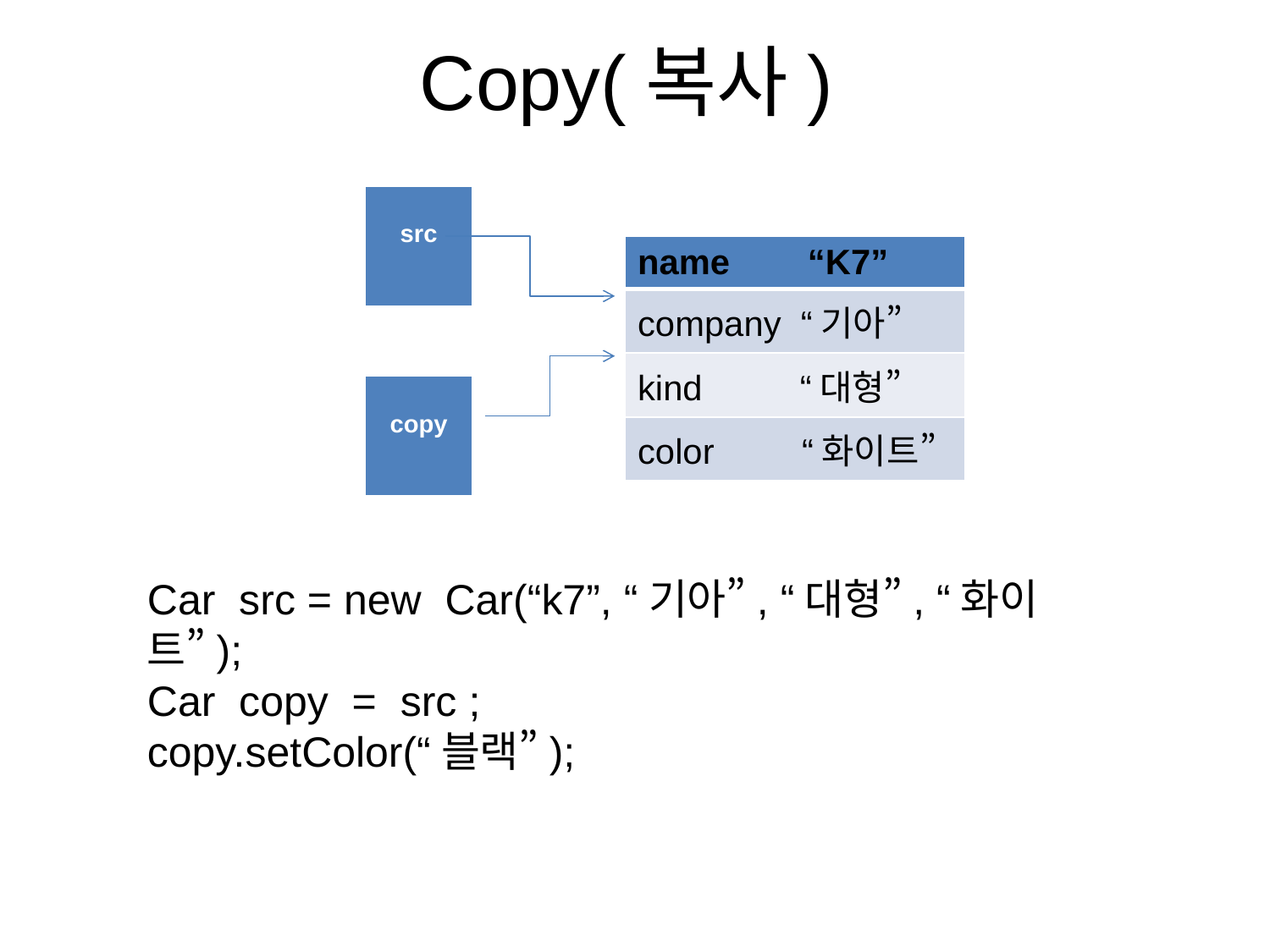

# Copy(복사)
| src |
| --- |
| name “K7” |
| --- |
| company “기아” |
| kind “대형” |
| color “화이트” |
| copy |
| --- |
Car  src = new  Car(“k7”, “기아”, “대형”, “화이트”);
Car  copy  =  src ;
copy.setColor(“블랙”);